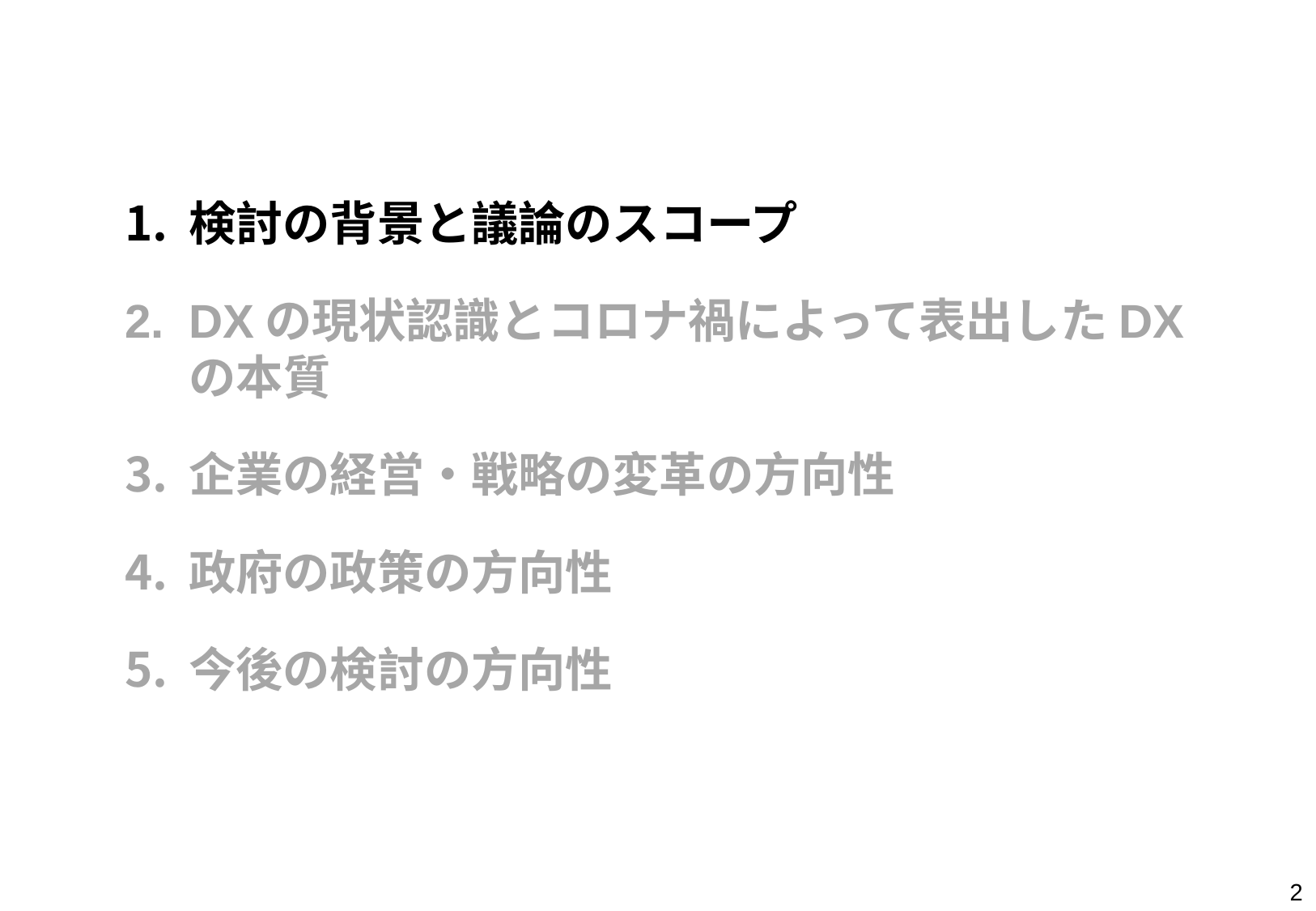

検討の背景と議論のスコープ

DXの現状認識とコロナ禍によって表出したDXの本質

企業の経営・戦略の変革の方向性

政府の政策の方向性

今後の検討の方向性
2